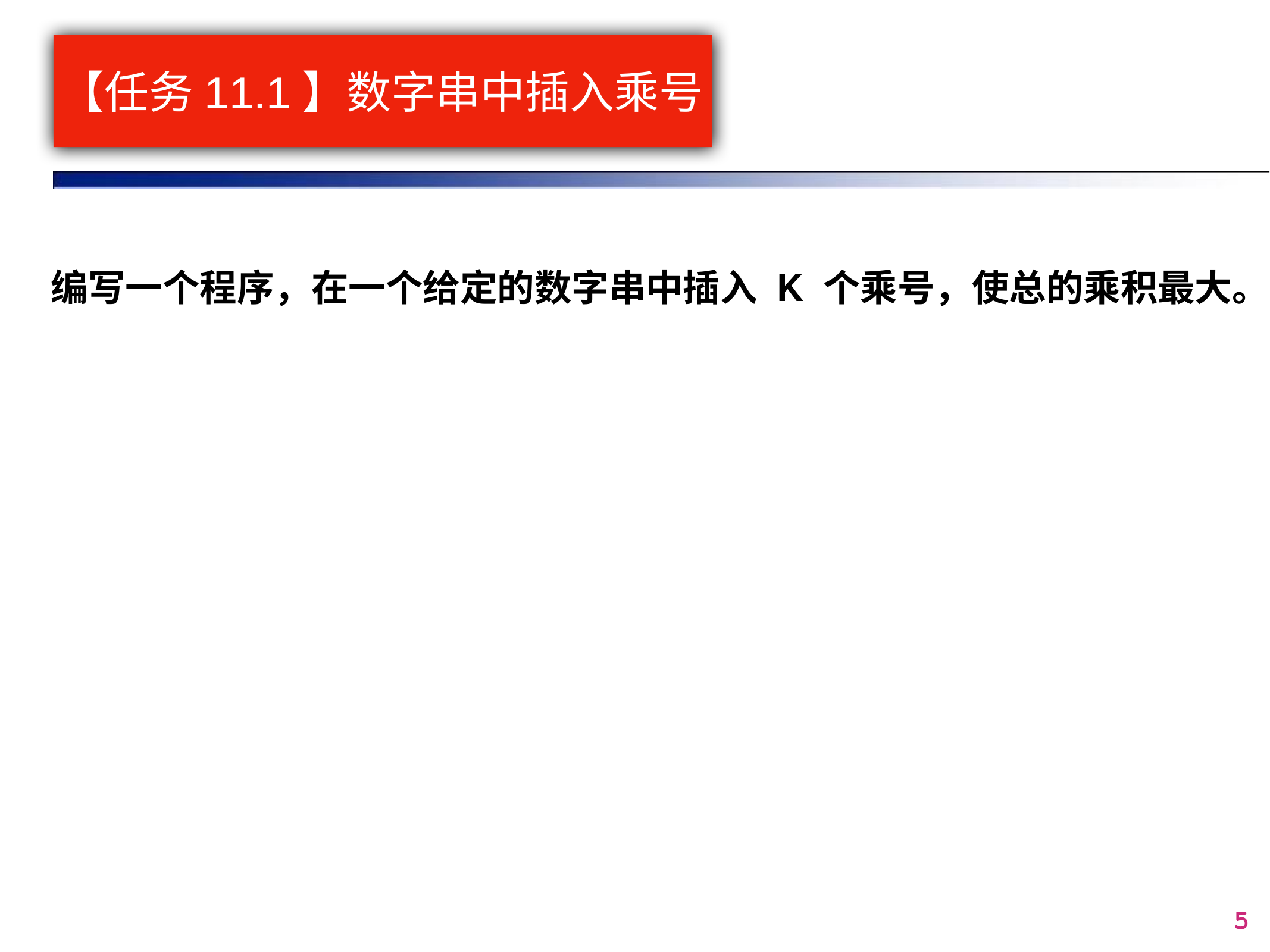

# 【任务11.1】数字串中插入乘号
编写一个程序，在一个给定的数字串中插入 K 个乘号，使总的乘积最大。
5